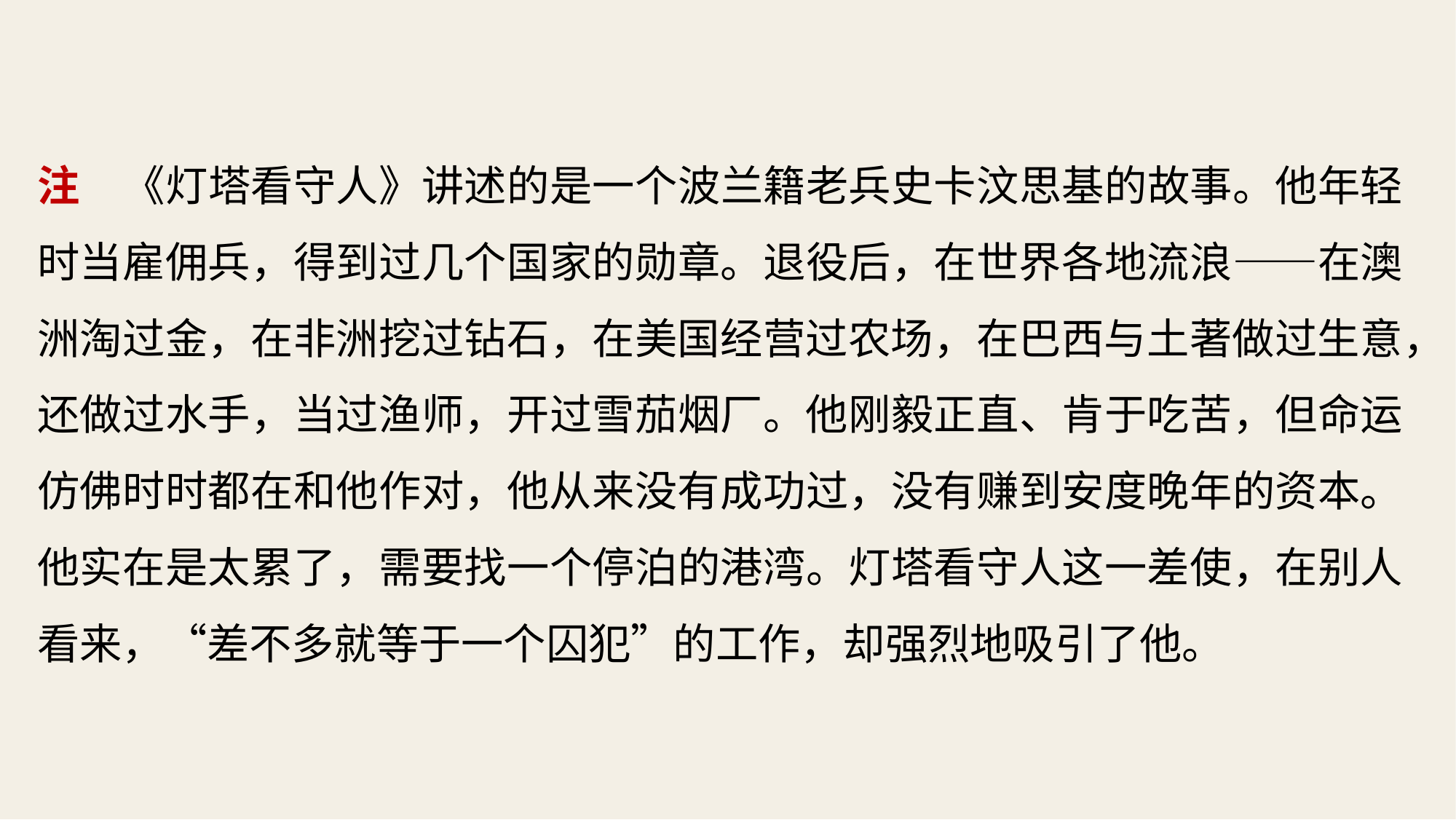

注　《灯塔看守人》讲述的是一个波兰籍老兵史卡汶思基的故事。他年轻时当雇佣兵，得到过几个国家的勋章。退役后，在世界各地流浪——在澳洲淘过金，在非洲挖过钻石，在美国经营过农场，在巴西与土著做过生意，还做过水手，当过渔师，开过雪茄烟厂。他刚毅正直、肯于吃苦，但命运仿佛时时都在和他作对，他从来没有成功过，没有赚到安度晚年的资本。他实在是太累了，需要找一个停泊的港湾。灯塔看守人这一差使，在别人看来，“差不多就等于一个囚犯”的工作，却强烈地吸引了他。